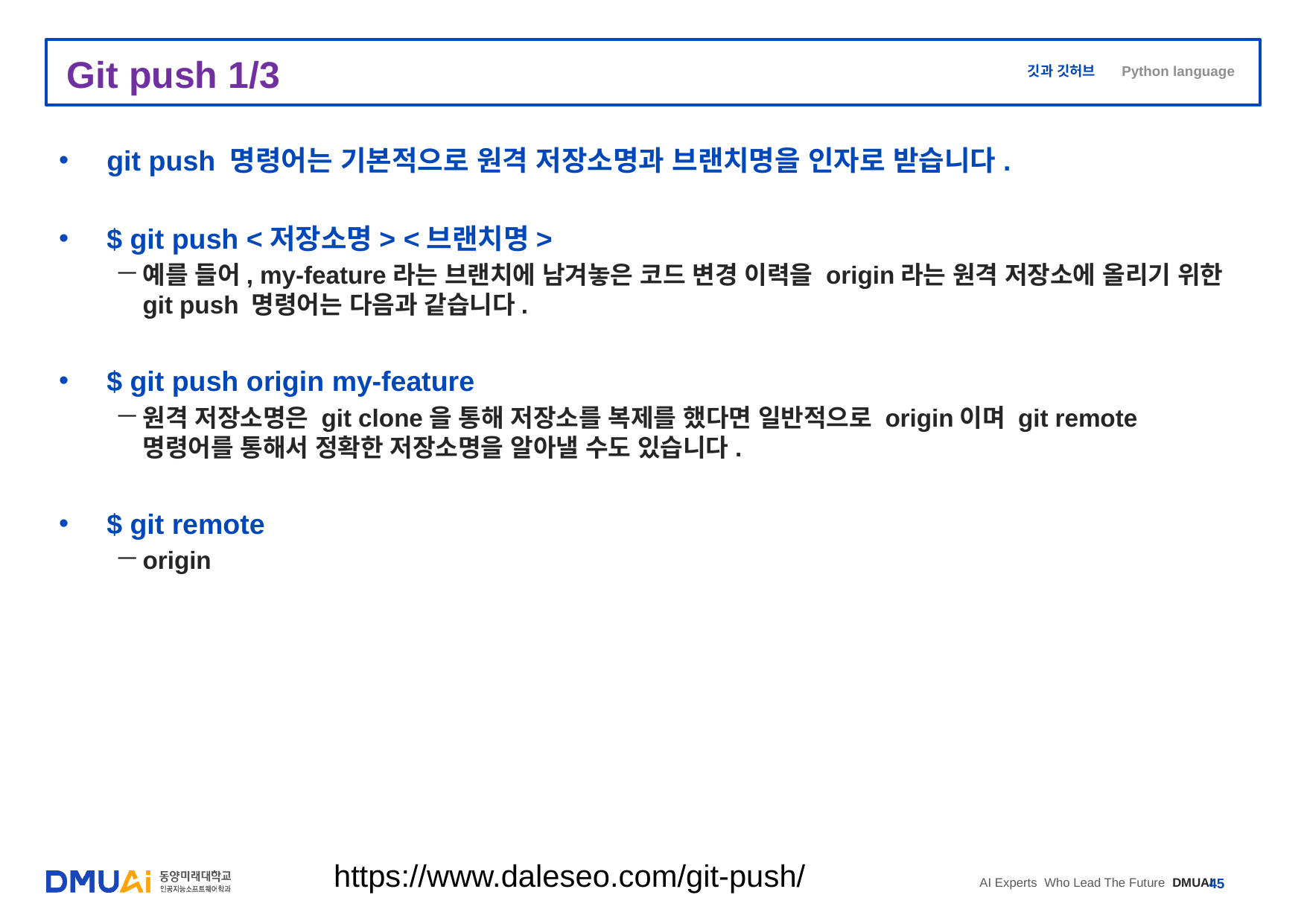

# Git push 1/3
git push 명령어는 기본적으로 원격 저장소명과 브랜치명을 인자로 받습니다.

$ git push <저장소명> <브랜치명>
예를 들어, my-feature라는 브랜치에 남겨놓은 코드 변경 이력을 origin라는 원격 저장소에 올리기 위한 git push 명령어는 다음과 같습니다.

$ git push origin my-feature
원격 저장소명은 git clone을 통해 저장소를 복제를 했다면 일반적으로 origin이며 git remote 명령어를 통해서 정확한 저장소명을 알아낼 수도 있습니다.

$ git remote
origin
https://www.daleseo.com/git-push/